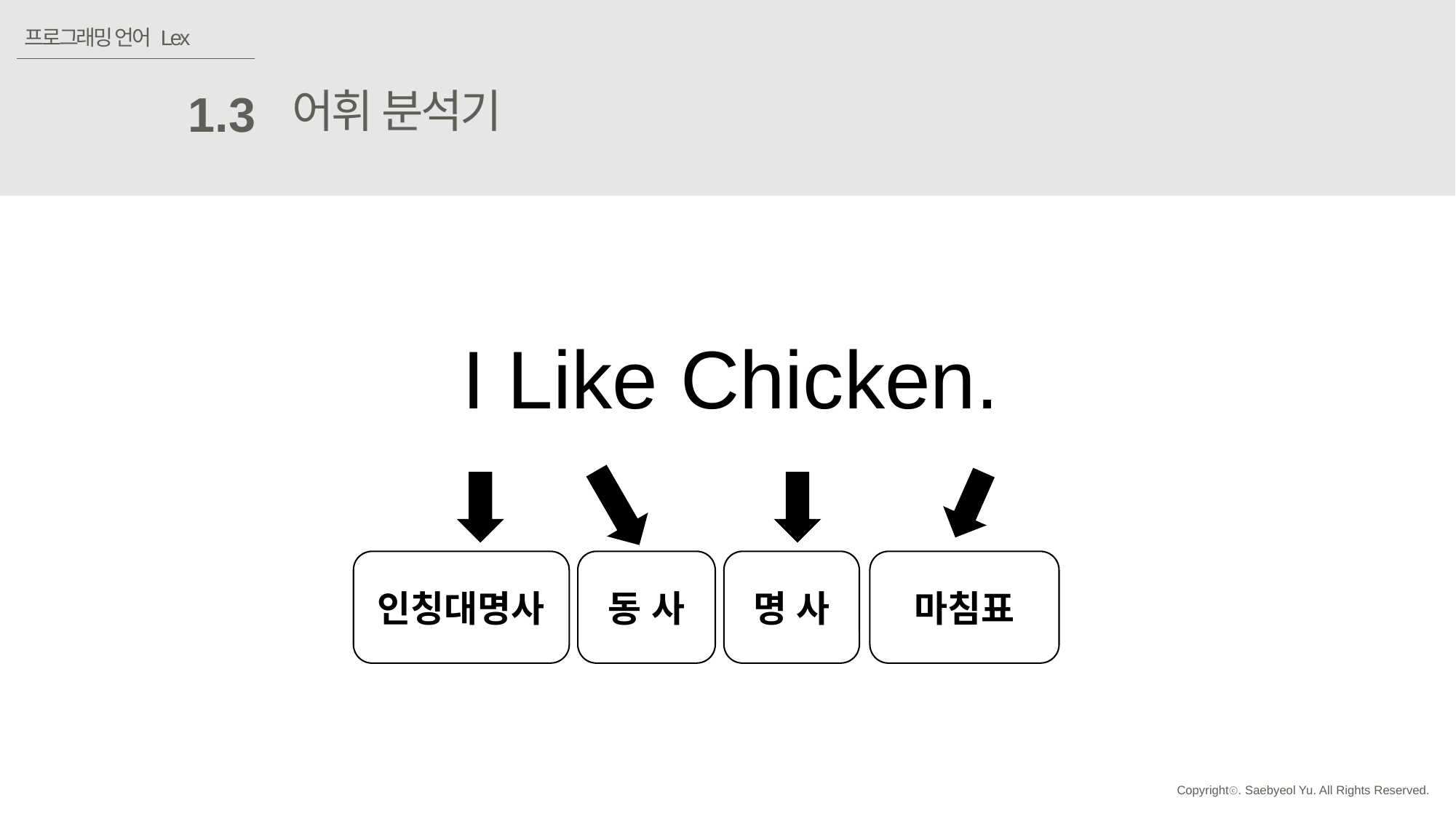

프로그래밍 언어 Lex
어휘 분석기
1.3
I Like Chicken.

인칭대명사
동 사
명 사
마침표